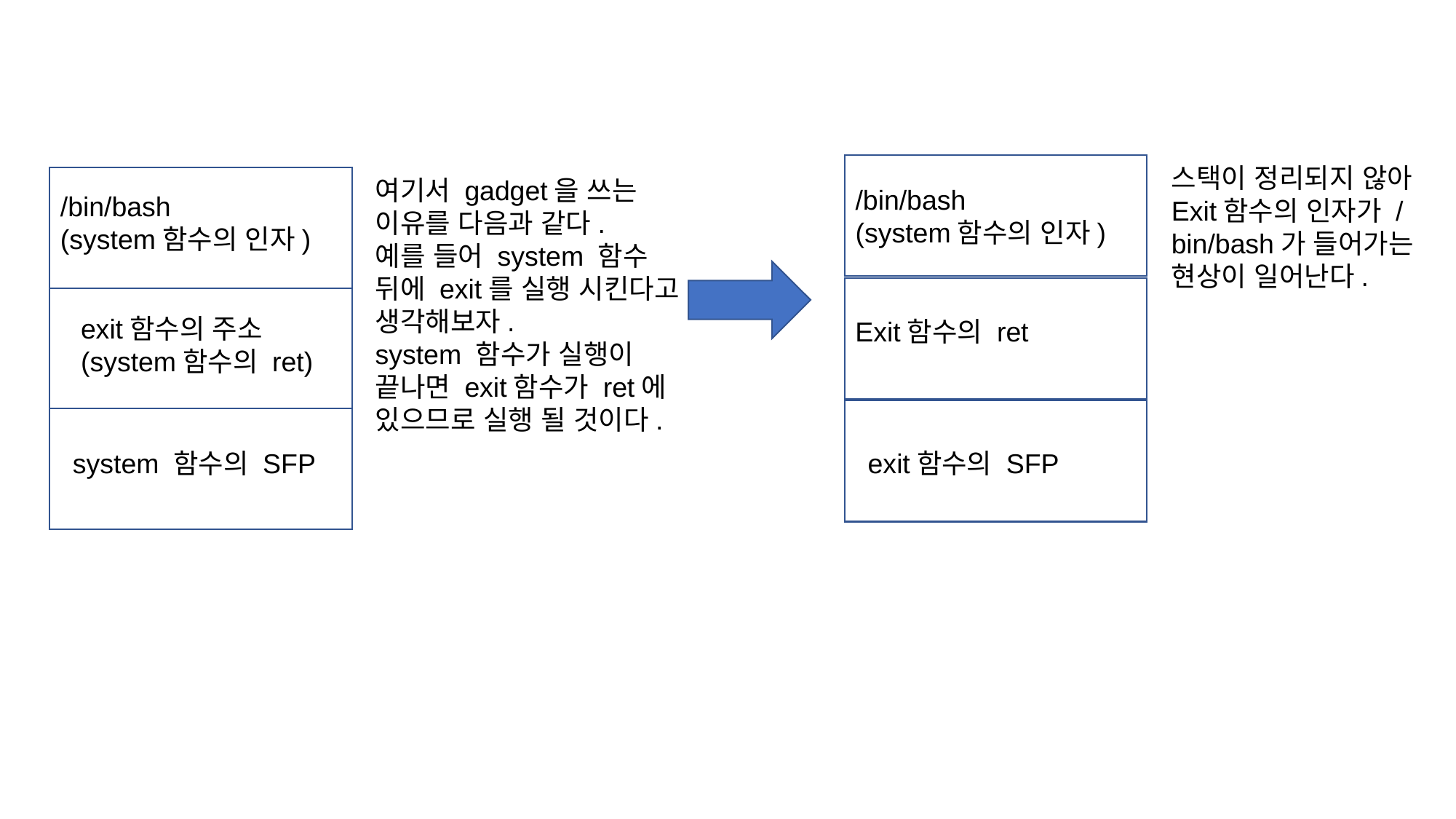

스택이 정리되지 않아
Exit함수의 인자가 /bin/bash가 들어가는 현상이 일어난다.

여기서 gadget을 쓰는 이유를 다음과 같다.
예를 들어 system 함수 뒤에 exit를 실행 시킨다고 생각해보자.
system 함수가 실행이 끝나면 exit함수가 ret에 있으므로 실행 될 것이다.
/bin/bash
(system함수의 인자)
/bin/bash
(system함수의 인자)

exit함수의 주소
(system함수의 ret)
Exit함수의 ret

system 함수의 SFP
exit함수의 SFP